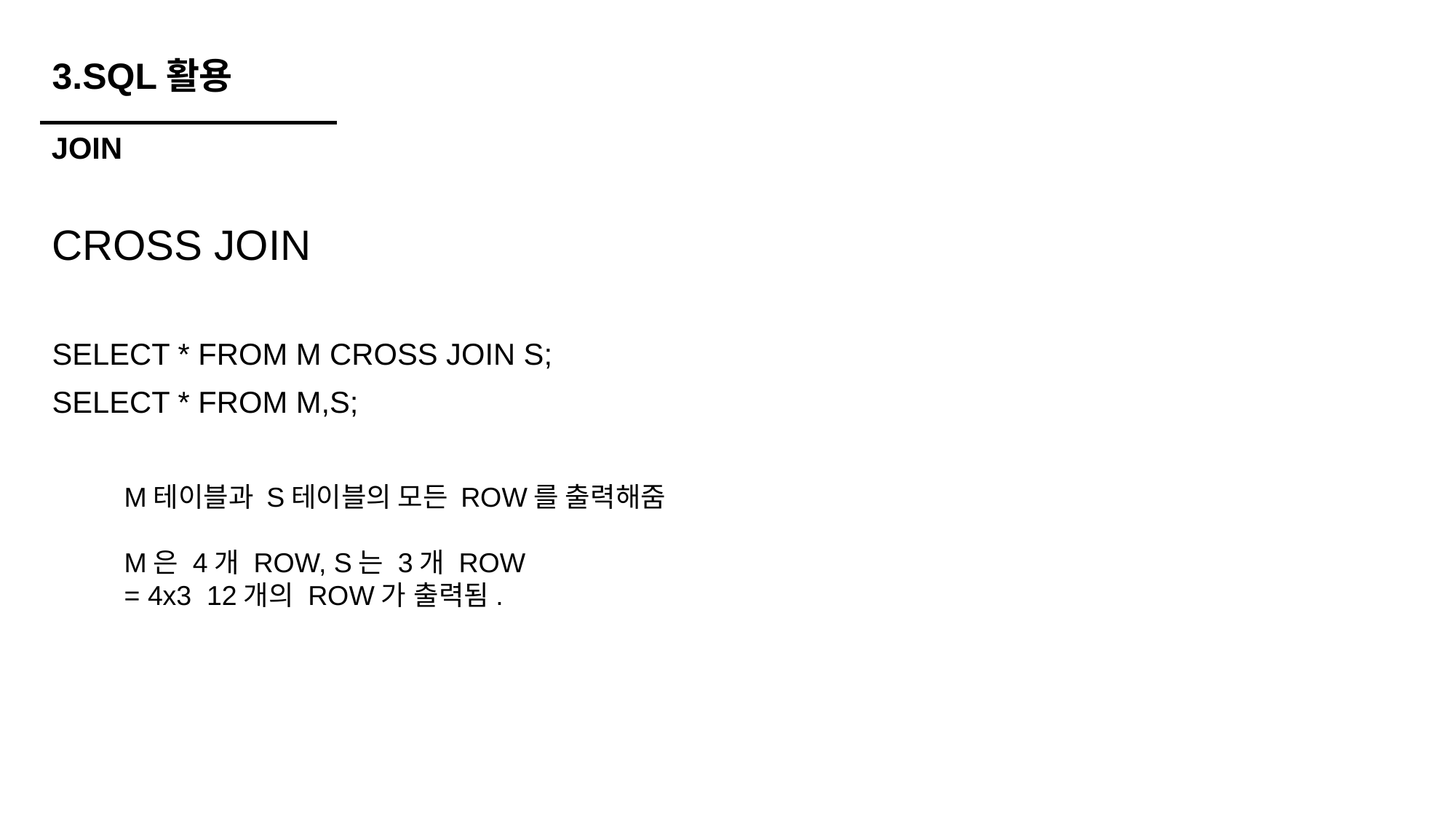

# 3.SQL활용
JOIN
CROSS JOIN

SELECT * FROM M CROSS JOIN S;
SELECT * FROM M,S;
M테이블과 S테이블의 모든 ROW를 출력해줌

M은 4개 ROW, S는 3개 ROW
= 4x3  12개의 ROW가 출력됨.